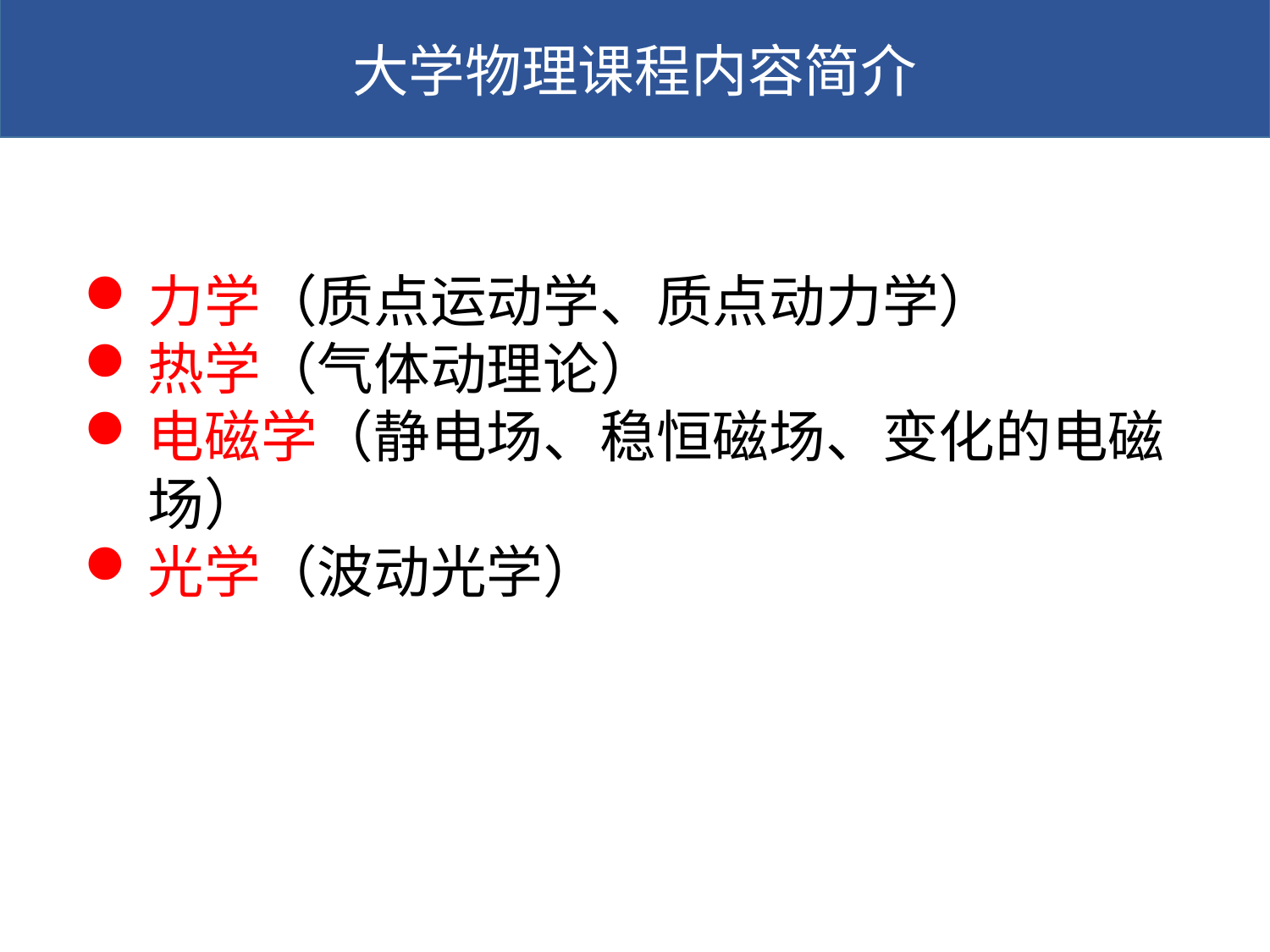

大学物理课程内容简介
力学（质点运动学、质点动力学）
热学（气体动理论）
电磁学（静电场、稳恒磁场、变化的电磁场）
光学（波动光学）